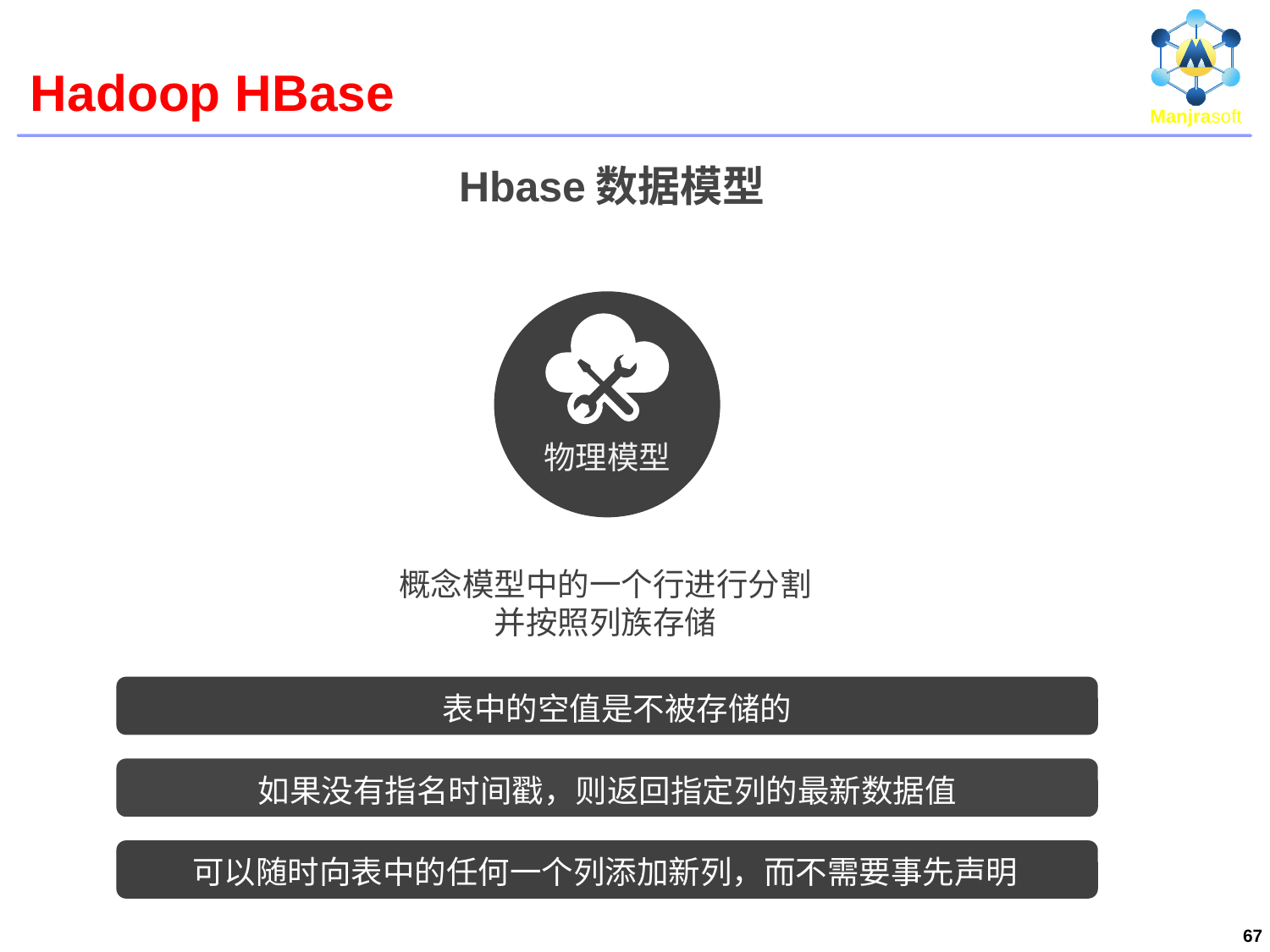

# Hadoop HBase
Hbase数据模型

物理模型
概念模型中的一个行进行分割
并按照列族存储

表中的空值是不被存储的

如果没有指名时间戳，则返回指定列的最新数据值

可以随时向表中的任何一个列添加新列，而不需要事先声明
67